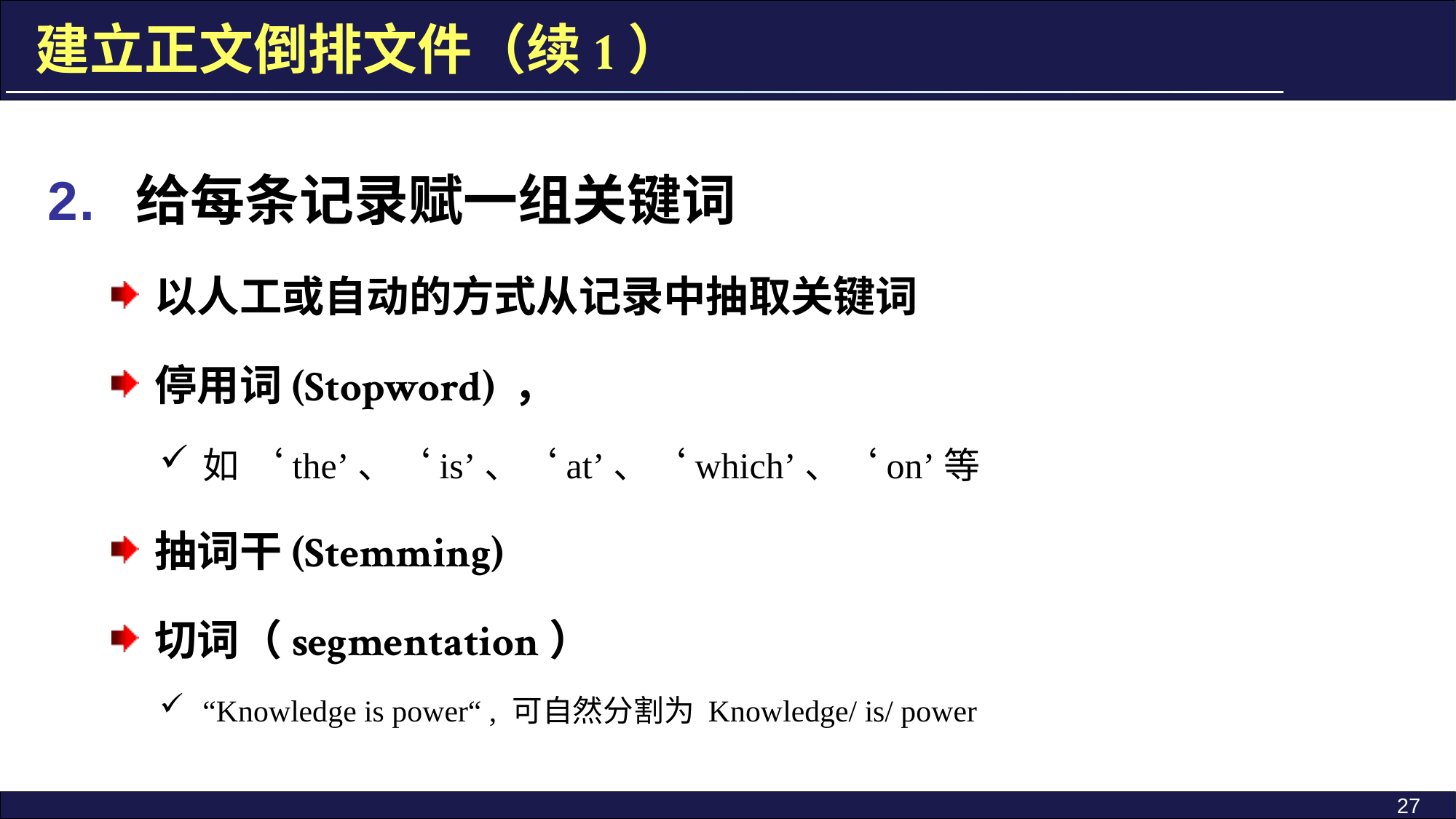

建立正文倒排文件（续1）
给每条记录赋一组关键词
以人工或自动的方式从记录中抽取关键词
停用词(Stopword) ，
如 ‘the’、‘is’、‘at’、‘which’、‘on’等
抽词干(Stemming)
切词（segmentation）
“Knowledge is power“ , 可自然分割为 Knowledge/ is/ power
27